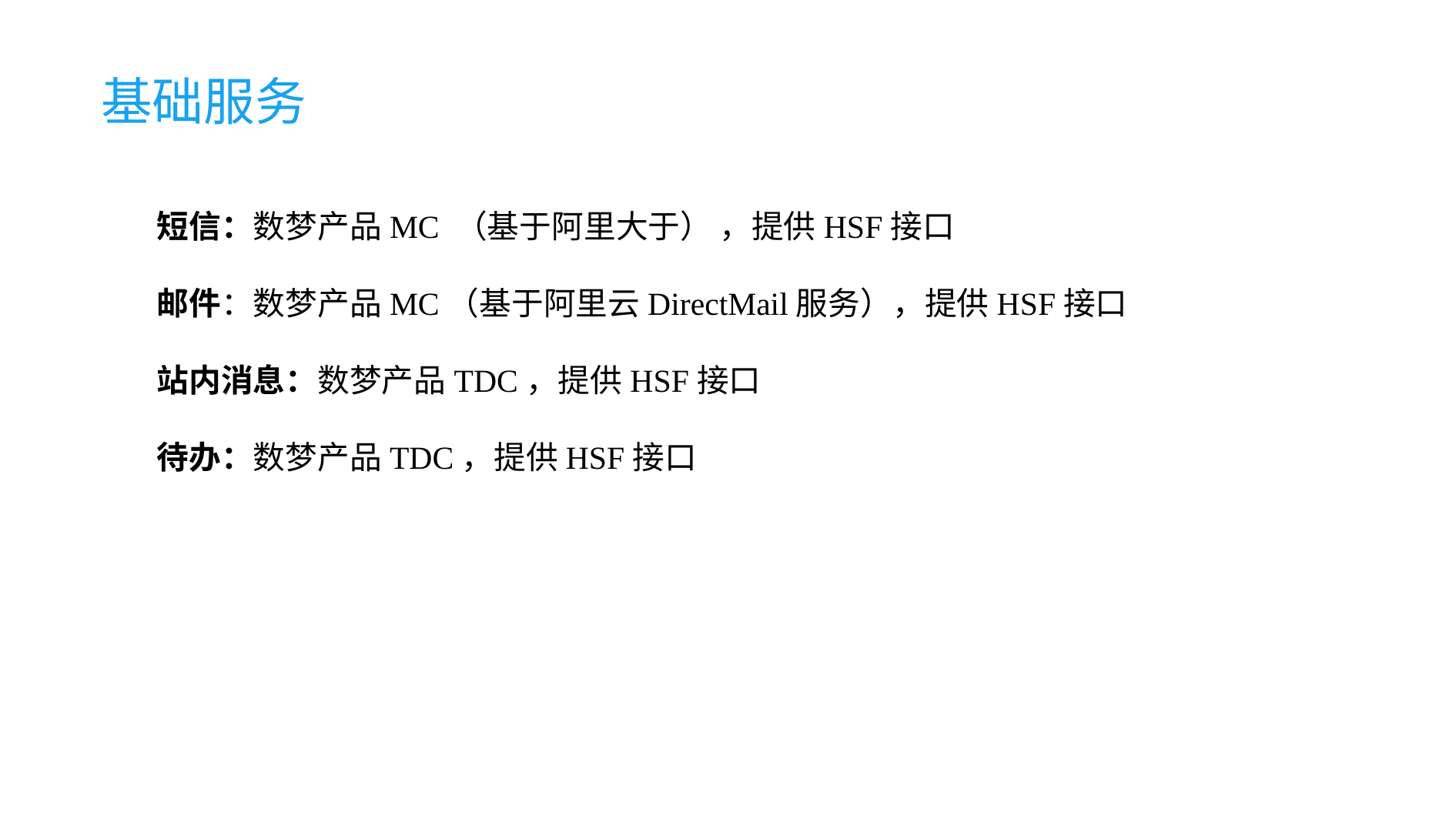

# 基础服务
短信：数梦产品MC （基于阿里大于） ，提供HSF接口

邮件：数梦产品MC（基于阿里云DirectMail服务），提供HSF接口

站内消息：数梦产品TDC，提供HSF接口

待办：数梦产品TDC，提供HSF接口